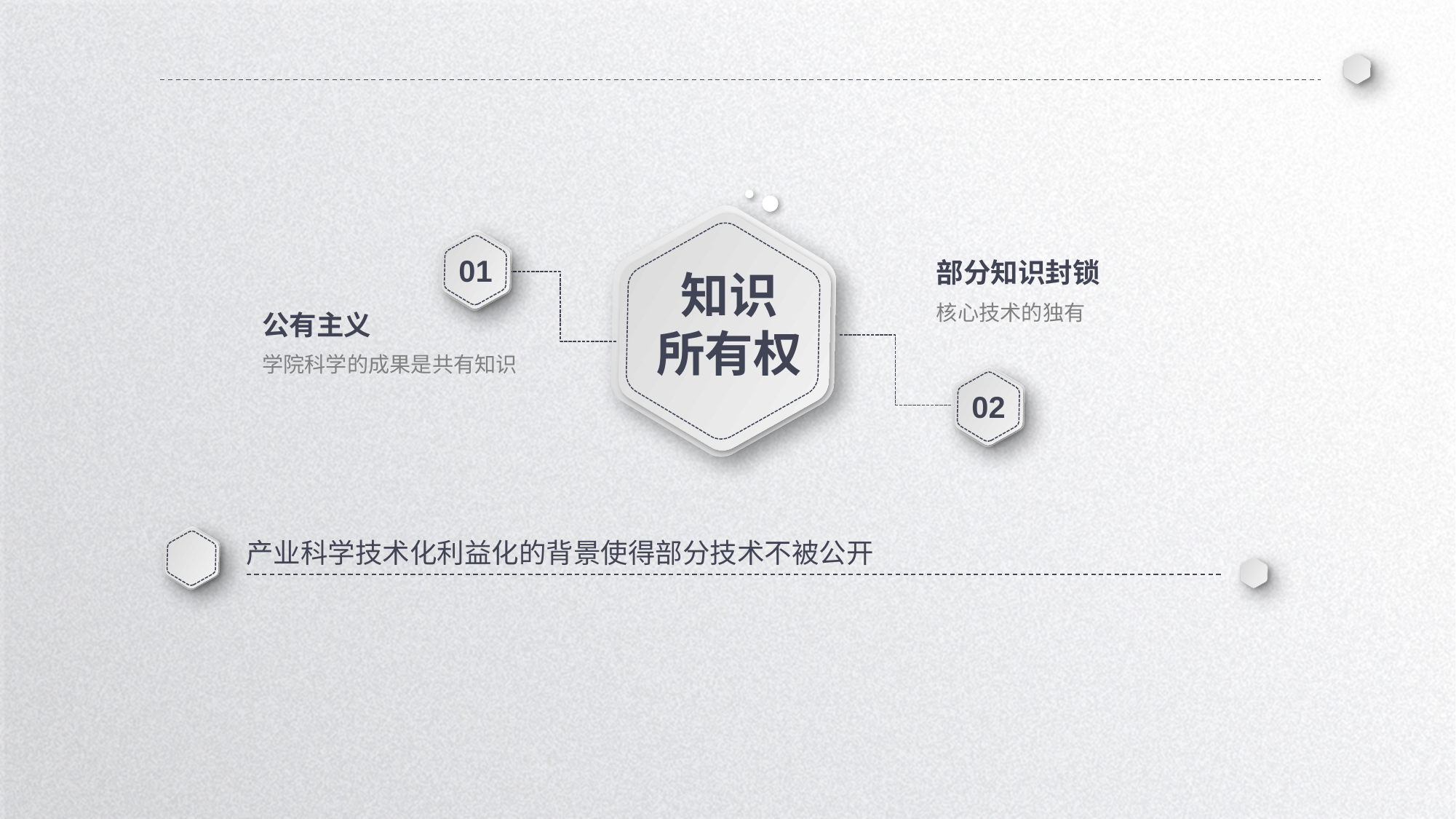

01
部分知识封锁
知识
所有权

核心技术的独有
公有主义
学院科学的成果是共有知识

02

产业科学技术化利益化的背景使得部分技术不被公开

PPT模板 http://www.1ppt.com/moban/